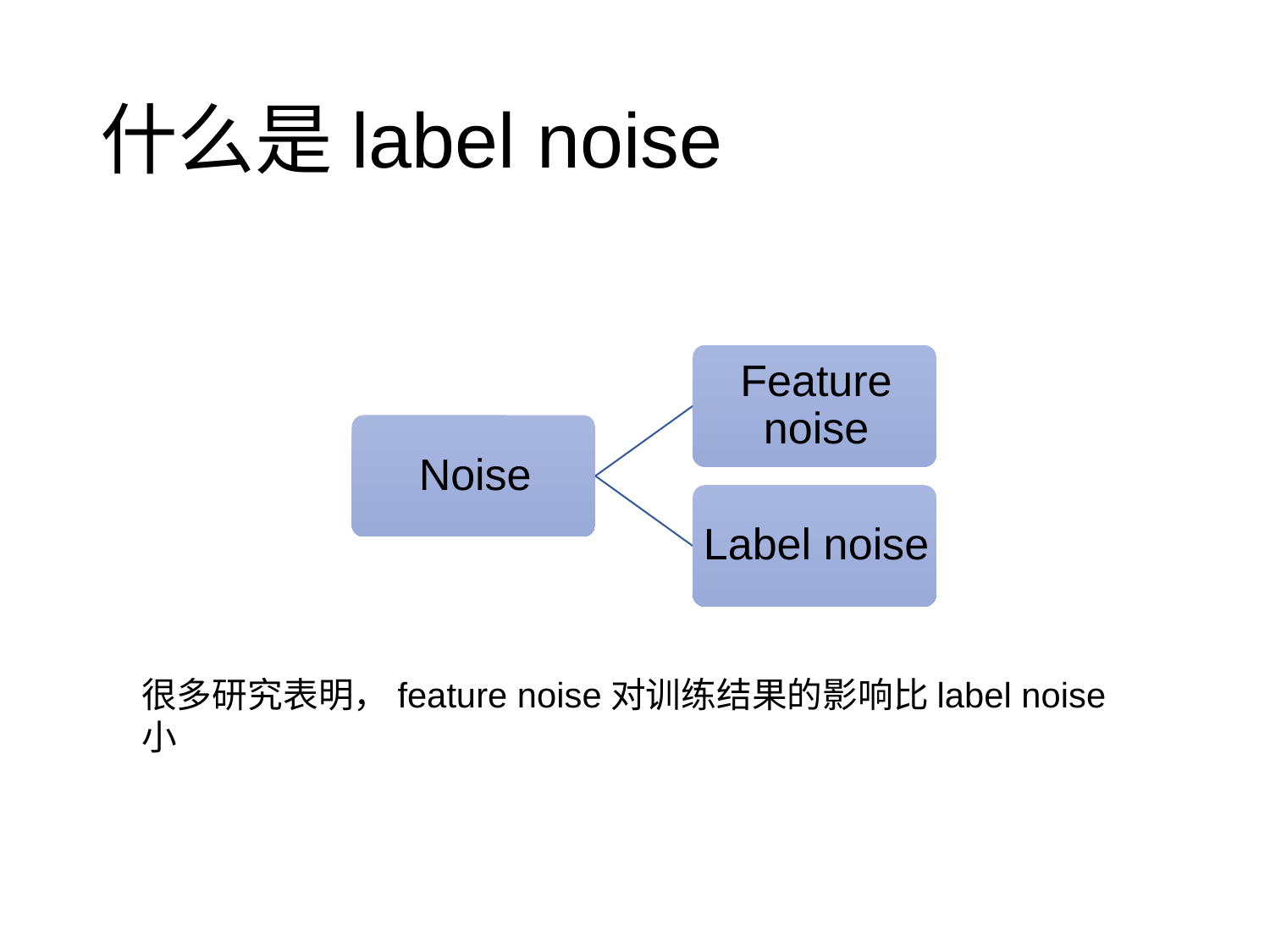

# 什么是label noise
Noise

Feature noise

Label noise
很多研究表明，feature noise对训练结果的影响比label noise小